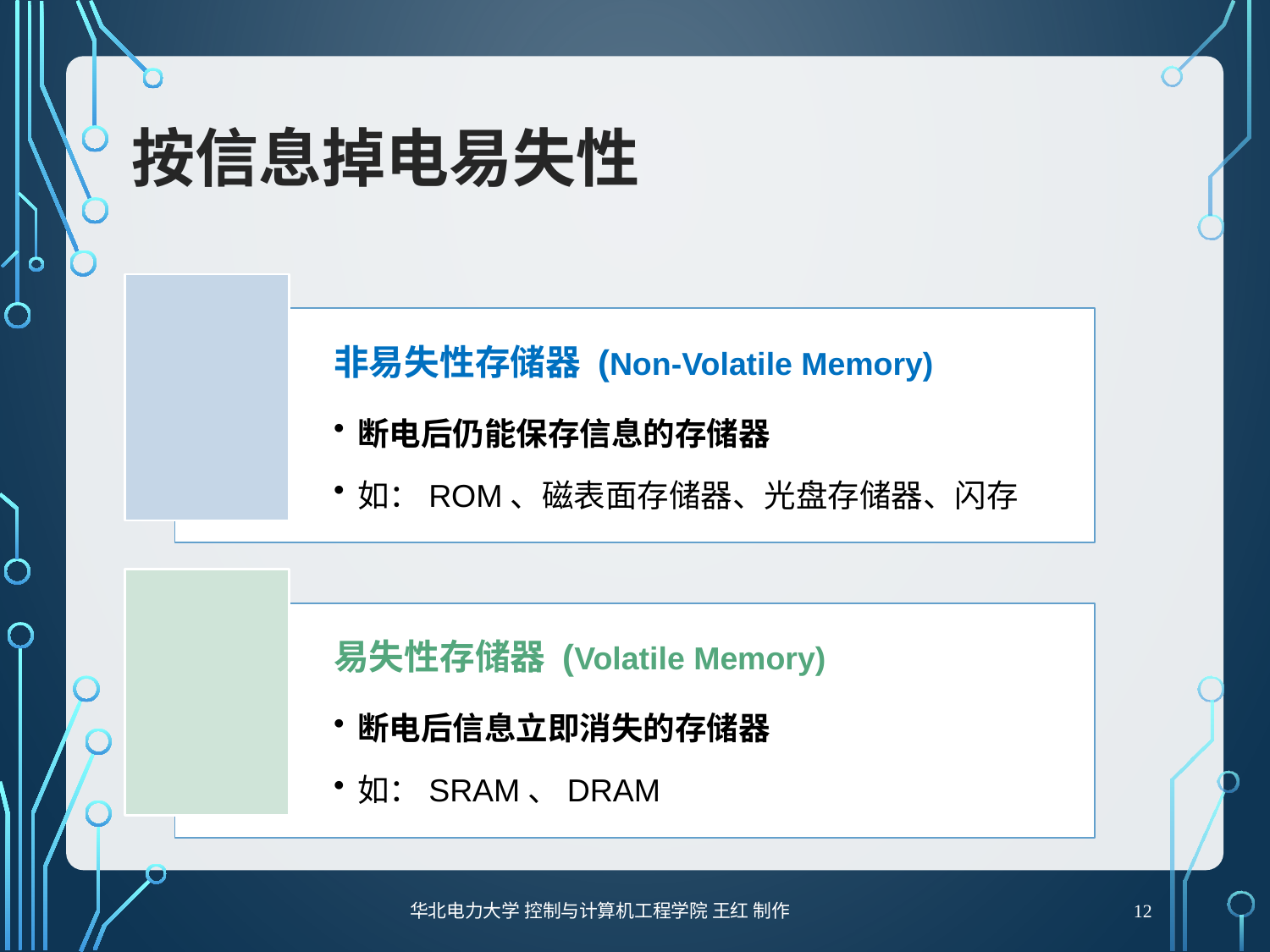

# 按信息掉电易失性

非易失性存储器 (Non-Volatile Memory)
断电后仍能保存信息的存储器
如：ROM、磁表面存储器、光盘存储器、闪存

易失性存储器 (Volatile Memory)
断电后信息立即消失的存储器
如：SRAM、DRAM
12
华北电力大学 控制与计算机工程学院 王红 制作